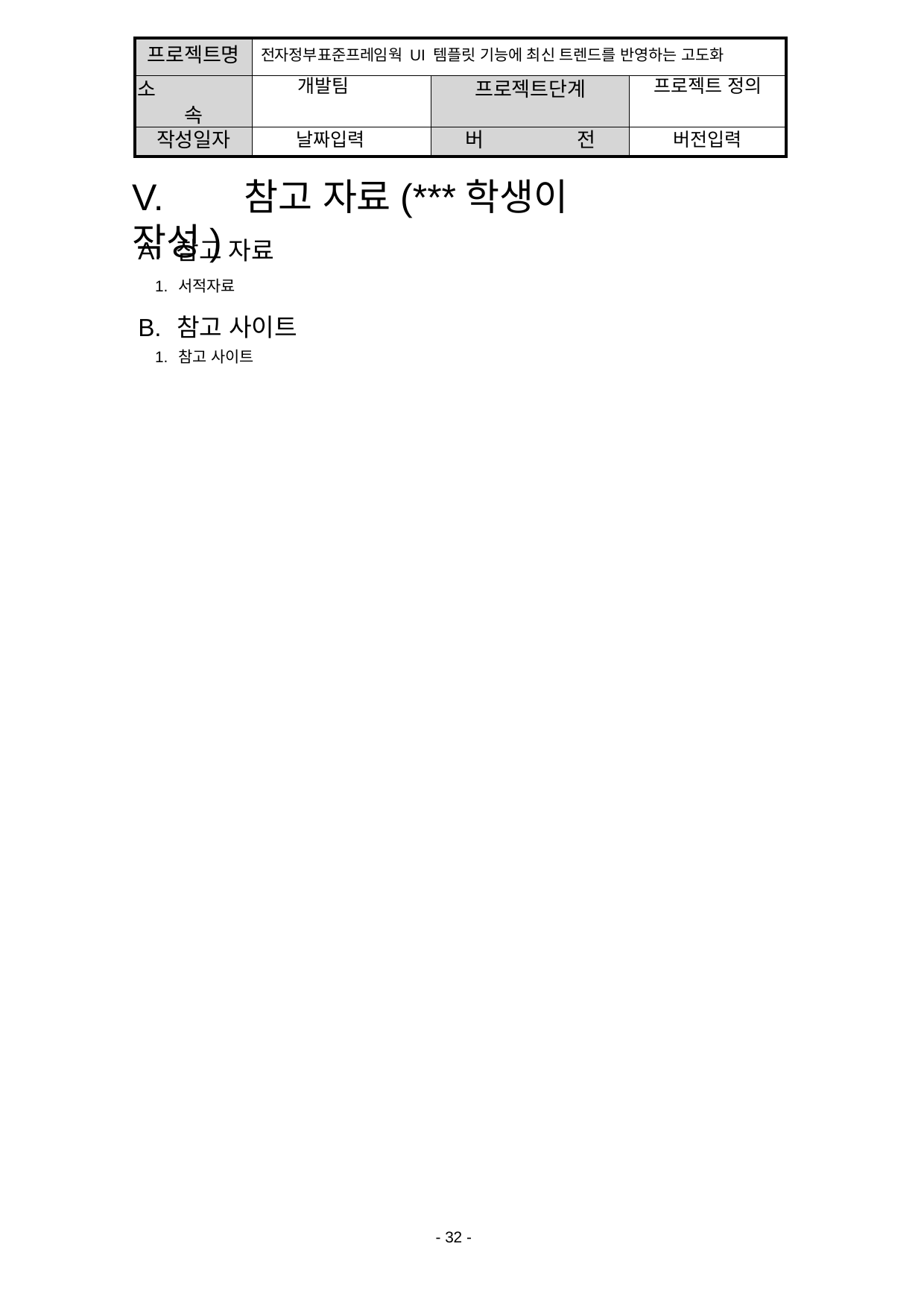

| 프로젝트명 | 전자정부표준프레임웍 UI 템플릿 기능에 최신 트렌드를 반영하는 고도화 |  |  |
| --- | --- | --- | --- |
| 소 속 | 개발팀 | 프로젝트단계 | 프로젝트 정의 |
| 작성일자 | 날짜입력 | 버 전 | 버전입력 |
# V.	참고 자료(***학생이 작성)
참고 자료
서적자료

참고 사이트
참고 사이트
- 32 -